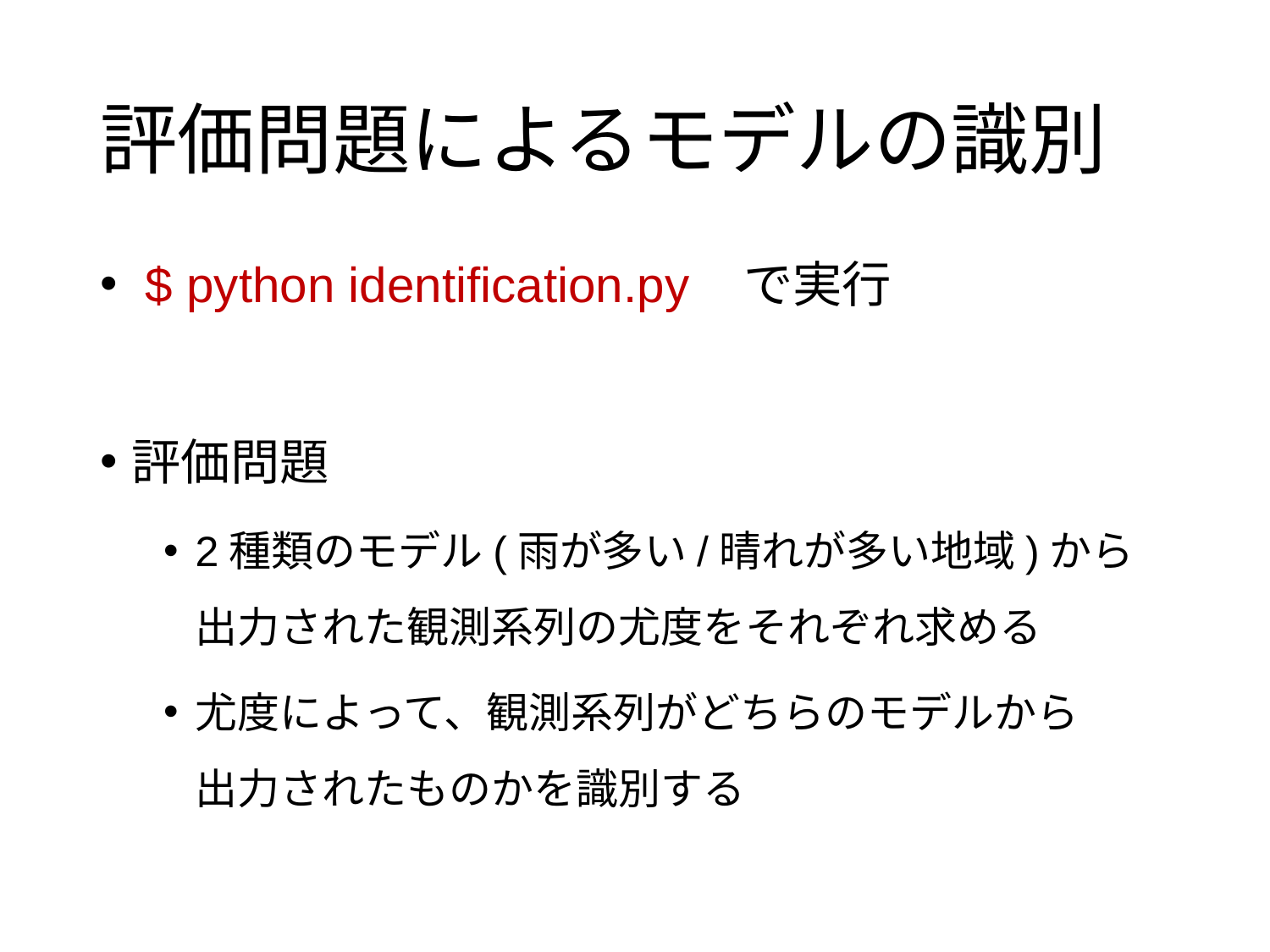

# 評価問題によるモデルの識別
 $ python identification.py   で実行

評価問題
2種類のモデル(雨が多い/晴れが多い地域)から
出力された観測系列の尤度をそれぞれ求める
尤度によって、観測系列がどちらのモデルから
出力されたものかを識別する